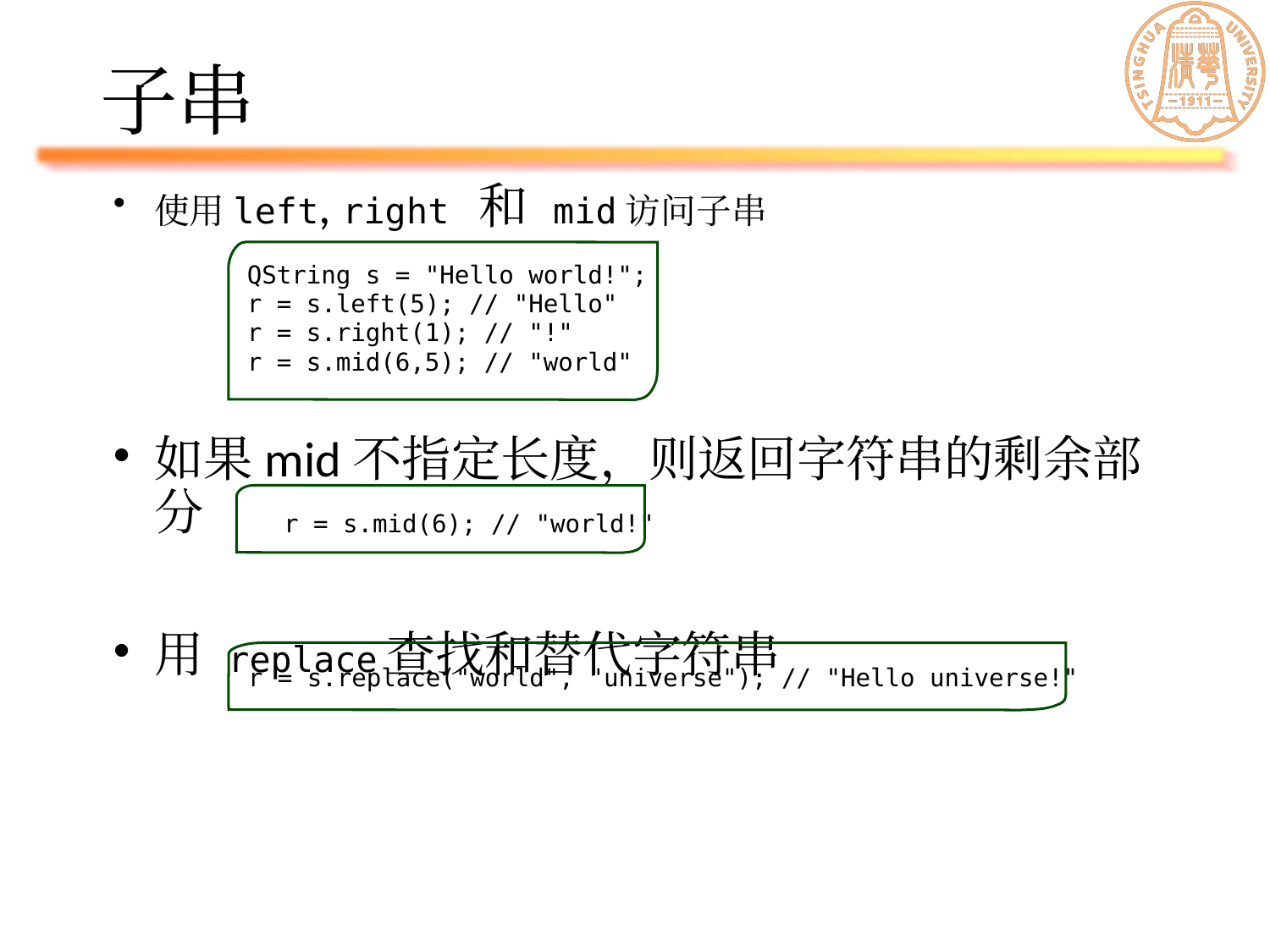

# 子串
使用left, right 和 mid访问子串

如果mid不指定长度，则返回字符串的剩余部分

用 replace查找和替代字符串

QString s = "Hello world!";
r = s.left(5); // "Hello"
r = s.right(1); // "!"
r = s.mid(6,5); // "world"

r = s.mid(6); // "world!"

r = s.replace("world", "universe"); // "Hello universe!"